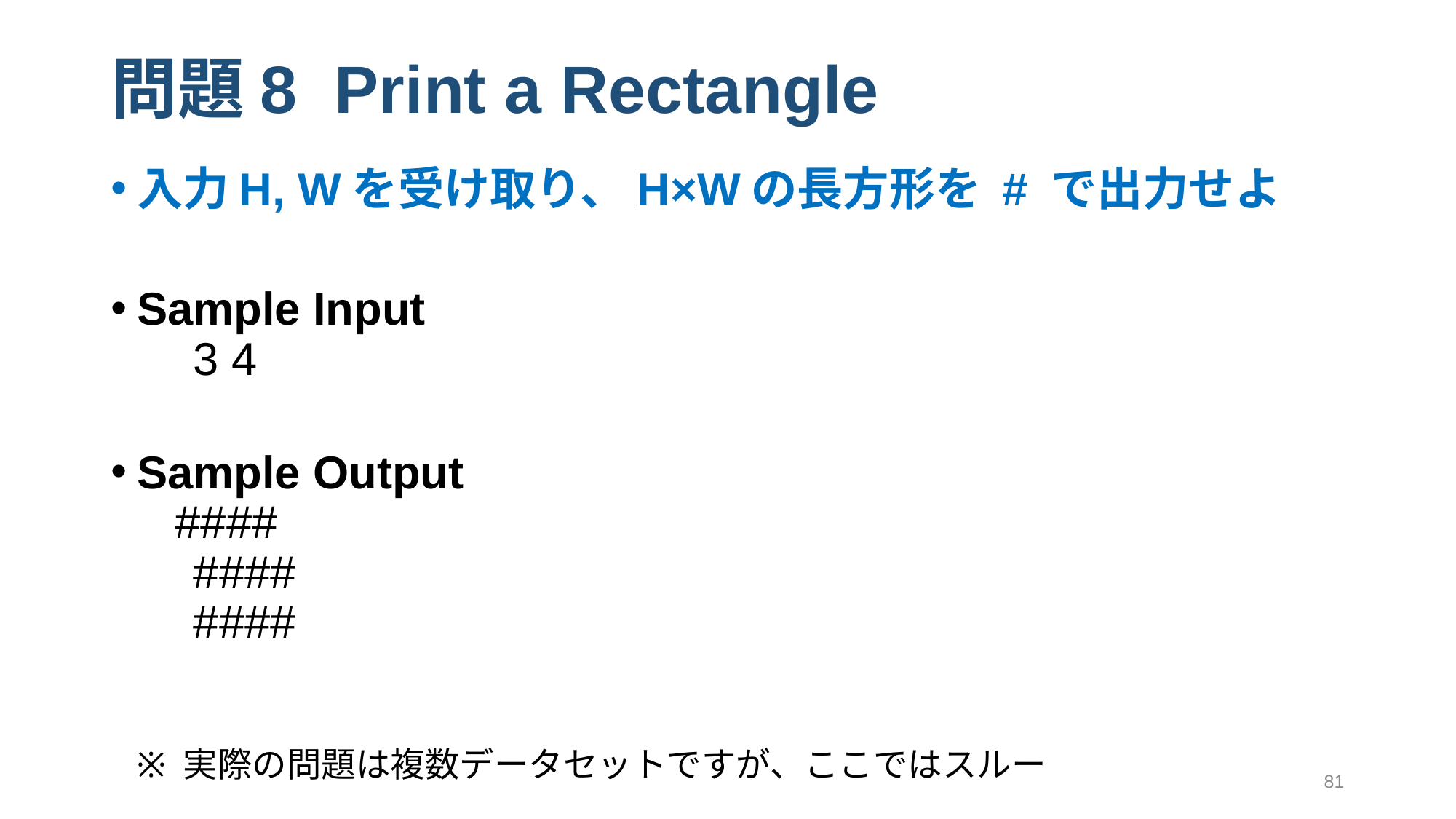

# 問題8  Print a Rectangle
入力H, Wを受け取り、H×Wの長方形を # で出力せよ
Sample Input
　3 4
Sample Output
   ####
　####
　####
※ 実際の問題は複数データセットですが、ここではスルー
81